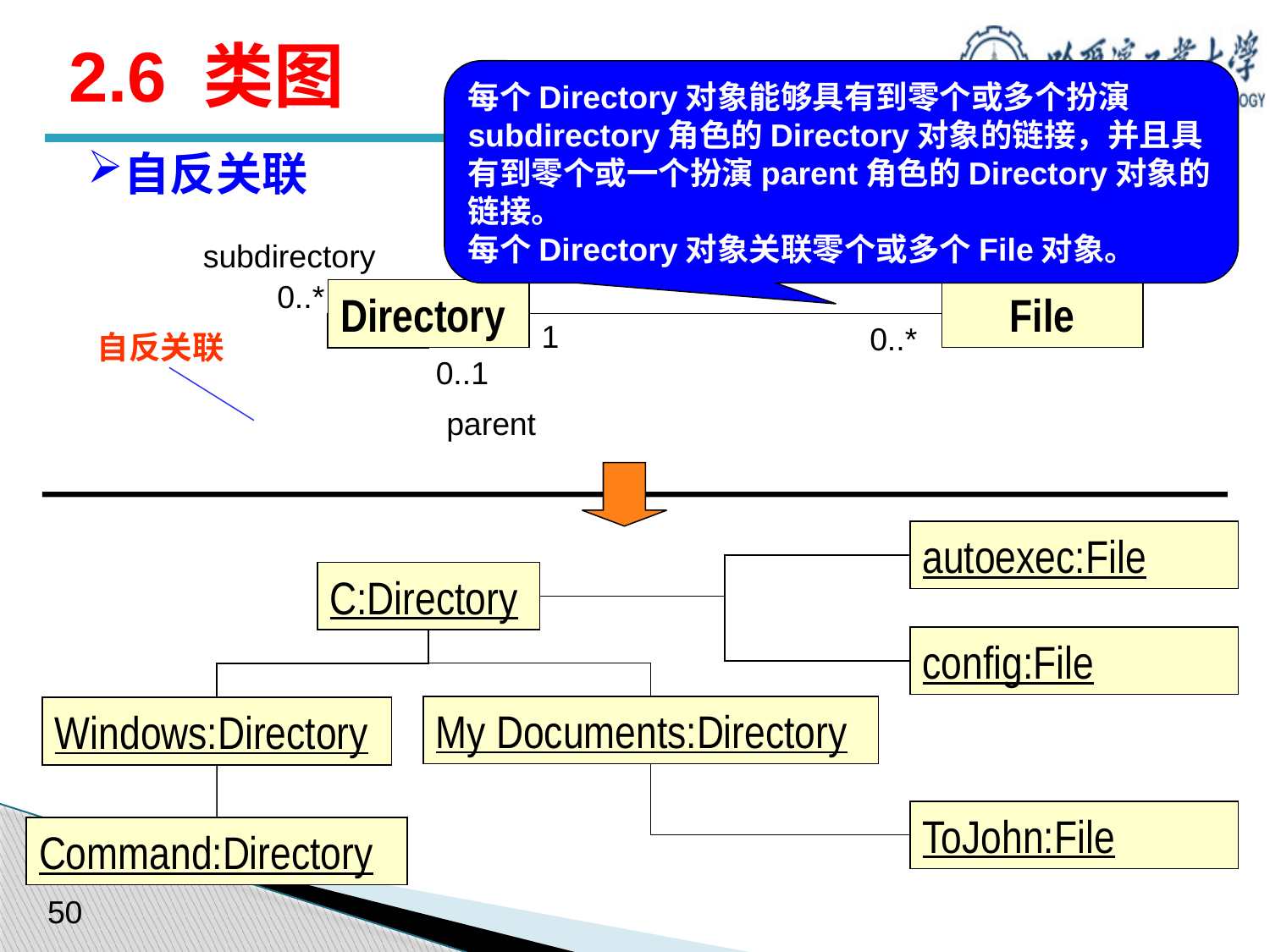

# 2.6 类图
每个Directory对象能够具有到零个或多个扮演subdirectory角色的Directory对象的链接，并且具有到零个或一个扮演parent角色的Directory对象的链接。
每个Directory对象关联零个或多个File对象。
自反关联
subdirectory
0..*
Directory
File
1
0..*
自反关联
0..1

parent

autoexec:File
C:Directory
config:File
My Documents:Directory
Windows:Directory
ToJohn:File
Command:Directory